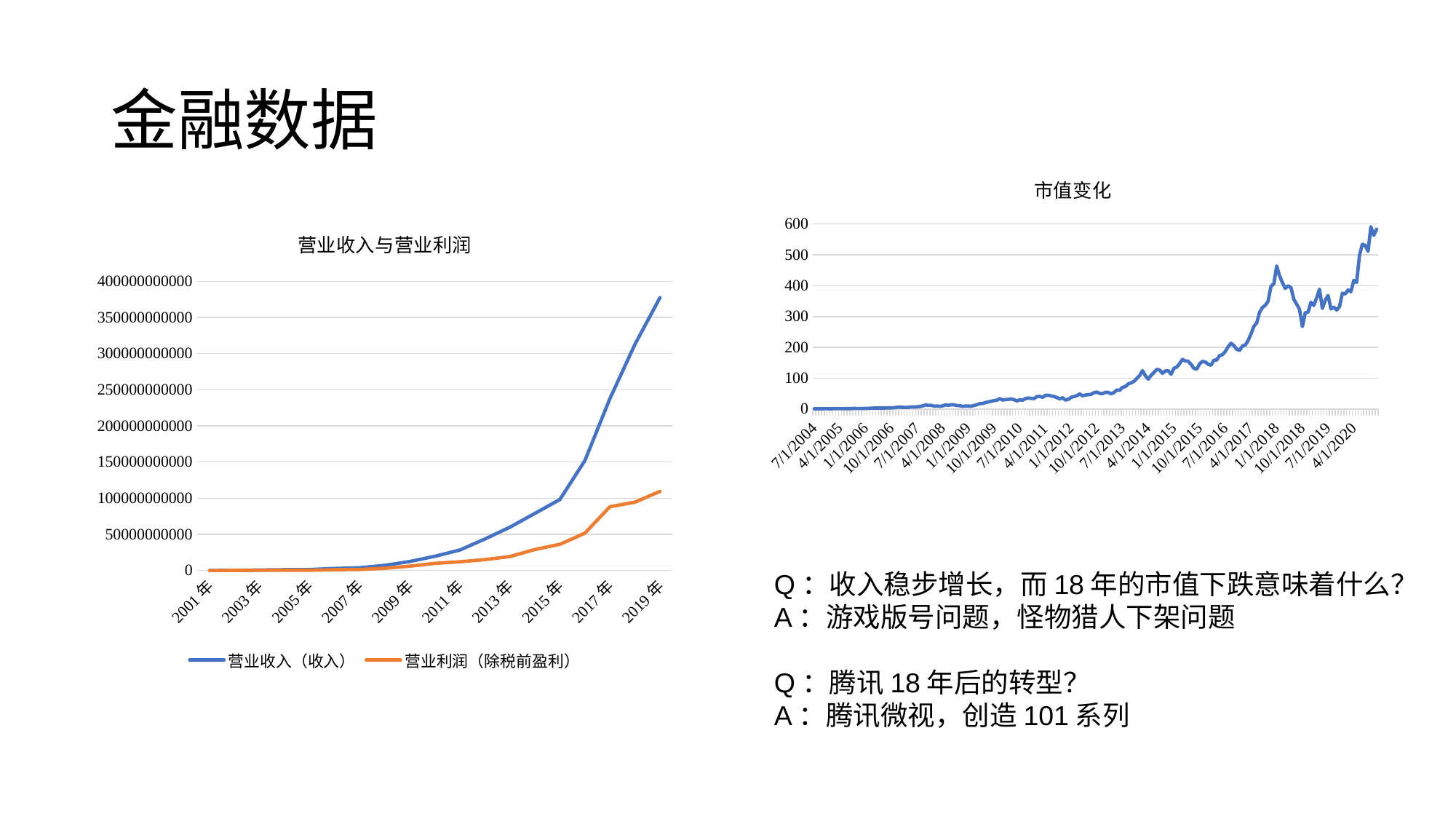

# 金融数据

### Chart: 市值变化

| Category | Close |
|---|---|
| 38169 | 0.77 |
| 38200 | 0.735 |
| 38231 | 0.76 |
| 38261 | 0.92 |
| 38292 | 1.18 |
| 38322 | 0.925 |
| 38353 | 0.91 |
| 38384 | 1.02 |
| 38412 | 1.13 |
| 38443 | 1.08 |
| 38473 | 1.11 |
| 38504 | 1.18 |
| 38534 | 1.22 |
| 38565 | 1.5 |
| 38596 | 1.89 |
| 38626 | 1.61 |
| 38657 | 1.57 |
| 38687 | 1.66 |
| 38718 | 2.0 |
| 38749 | 2.1 |
| 38777 | 2.61 |
| 38808 | 3.13 |
| 38838 | 3.34 |
| 38869 | 3.28 |
| 38899 | 2.968 |
| 38930 | 3.4 |
| 38961 | 3.588 |
| 38991 | 3.728 |
| 39022 | 4.3 |
| 39052 | 5.54 |
| 39083 | 6.07 |
| 39114 | 5.31 |
| 39142 | 5.1 |
| 39173 | 5.37 |
| 39203 | 6.74 |
| 39234 | 6.29 |
| 39264 | 7.24 |
| 39295 | 8.1 |
| 39326 | 10.04 |
| 39356 | 13.2 |
| 39387 | 11.7 |
| 39417 | 12.0 |
| 39448 | 9.25 |
| 39479 | 9.94 |
| 39508 | 8.85 |
| 39539 | 10.31 |
| 39569 | 13.14 |
| 39600 | 12.06 |
| 39630 | 13.91 |
| 39661 | 13.4 |
| 39692 | 11.1 |
| 39722 | 11.0 |
| 39753 | 8.5 |
| 39783 | 10.0 |
| 39814 | 9.68 |
| 39845 | 8.99 |
| 39873 | 11.48 |
| 39904 | 13.8 |
| 39934 | 17.280001 |
| 39965 | 18.09 |
| 39995 | 20.92 |
| 40026 | 23.059999 |
| 40057 | 25.219999 |
| 40087 | 27.42 |
| 40118 | 28.66 |
| 40148 | 33.799999 |
| 40179 | 29.040001 |
| 40210 | 30.440001 |
| 40238 | 31.16 |
| 40269 | 32.68 |
| 40299 | 30.040001 |
| 40330 | 26.1 |
| 40360 | 29.940001 |
| 40391 | 28.459999 |
| 40422 | 33.919998 |
| 40452 | 35.5 |
| 40483 | 34.540001 |
| 40513 | 33.779999 |
| 40544 | 40.400002 |
| 40575 | 41.200001 |
| 40603 | 37.900002 |
| 40634 | 44.200001 |
| 40664 | 44.759998 |
| 40695 | 42.240002 |
| 40725 | 40.560001 |
| 40756 | 37.0 |
| 40787 | 32.84 |
| 40817 | 36.619999 |
| 40848 | 29.040001 |
| 40878 | 31.219999 |
| 40909 | 37.939999 |
| 40940 | 40.400002 |
| 40969 | 43.32 |
| 41000 | 48.759998 |
| 41030 | 42.68 |
| 41061 | 45.200001 |
| 41091 | 46.360001 |
| 41122 | 47.400002 |
| 41153 | 52.84 |
| 41183 | 54.799999 |
| 41214 | 50.639999 |
| 41244 | 49.799999 |
| 41275 | 54.279999 |
| 41306 | 53.639999 |
| 41334 | 49.360001 |
| 41365 | 53.240002 |
| 41395 | 61.560001 |
| 41426 | 60.84 |
| 41456 | 70.360001 |
| 41487 | 72.720001 |
| 41518 | 81.360001 |
| 41548 | 84.639999 |
| 41579 | 89.68 |
| 41609 | 98.919998 |
| 41640 | 108.699997 |
| 41671 | 124.5 |
| 41699 | 107.900002 |
| 41730 | 96.639999 |
| 41760 | 109.300003 |
| 41791 | 118.199997 |
| 41821 | 128.399994 |
| 41852 | 126.5 |
| 41883 | 115.5 |
| 41913 | 123.599998 |
| 41944 | 124.0 |
| 41974 | 112.5 |
| 42005 | 132.0 |
| 42036 | 135.899994 |
| 42064 | 147.199997 |
| 42095 | 160.899994 |
| 42125 | 155.699997 |
| 42156 | 154.699997 |
| 42186 | 144.699997 |
| 42217 | 131.800003 |
| 42248 | 129.300003 |
| 42278 | 146.600006 |
| 42309 | 154.300003 |
| 42339 | 152.5 |
| 42370 | 144.899994 |
| 42401 | 141.899994 |
| 42430 | 158.399994 |
| 42461 | 158.899994 |
| 42491 | 173.300003 |
| 42522 | 176.100006 |
| 42552 | 186.5 |
| 42583 | 201.800003 |
| 42614 | 213.0 |
| 42644 | 205.800003 |
| 42675 | 193.699997 |
| 42705 | 189.699997 |
| 42736 | 204.399994 |
| 42767 | 207.0 |
| 42795 | 222.800003 |
| 42826 | 243.399994 |
| 42856 | 267.600006 |
| 42887 | 279.200012 |
| 42917 | 313.399994 |
| 42948 | 329.0 |
| 42979 | 336.200012 |
| 43009 | 349.799988 |
| 43040 | 398.0 |
| 43070 | 406.0 |
| 43101 | 463.600006 |
| 43132 | 432.200012 |
| 43160 | 409.600006 |
| 43191 | 391.0 |
| 43221 | 399.200012 |
| 43252 | 393.799988 |
| 43282 | 355.200012 |
| 43313 | 340.0 |
| 43344 | 323.200012 |
| 43374 | 267.0 |
| 43405 | 312.0 |
| 43435 | 314.0 |
| 43466 | 346.0 |
| 43497 | 335.799988 |
| 43525 | 361.0 |
| 43556 | 388.0 |
| 43586 | 326.0 |
| 43617 | 352.600006 |
| 43647 | 368.200012 |
| 43678 | 324.799988 |
| 43709 | 330.200012 |
| 43739 | 320.799988 |
| 43770 | 331.799988 |
| 43800 | 375.600006 |
| 43831 | 373.0 |
| 43862 | 386.0 |
| 43891 | 380.200012 |
| 43922 | 417.0 |
| 43952 | 410.399994 |
| 43983 | 498.600006 |
| 44013 | 534.0 |
| 44044 | 530.5 |
| 44075 | 511.5 |
| 44105 | 591.0 |
| 44136 | 563.0 |
| 44166 | 583.0 |

### Chart: 营业收入与营业利润

| Category | 营业收入（收入） | 营业利润（除税前盈利） |
|---|---|---|
| 2001年 | 49076000.0 | 10216000.0 |
| 2002年 | 263107000.0 | 143765000.0 |
| 2003年 | 734957000.0 | 338209000.0 |
| 2004年 | 1143533000.0 | 463653000.0 |
| 2005年 | 1426395000.0 | 437055000.0 |
| 2006年 | 2800441000.0 | 1116771000.0 |
| 2007年 | 3820923000.0 | 1534503000.0 |
| 2008年 | 7154544000.0 | 3104895000.0 |
| 2009年 | 12439960000.0 | 6040731000.0 |
| 2010年 | 19646031000.0 | 9913133000.0 |
| 2011年 | 28305815000.0 | 12099069000.0 |
| 2012年 | 43528285000.0 | 15051015000.0 |
| 2013年 | 59815000000.0 | 19281000000.0 |
| 2014年 | 78932000000.0 | 29013000000.0 |
| 2015年 | 98137000000.0 | 36216000000.0 |
| 2016年 | 151938000000.0 | 51640000000.0 |
| 2017年 | 237760000000.0 | 88215000000.0 |
| 2018年 | 312694000000.0 | 94466000000.0 |
| 2019年 | 377289000000.0 | 109400000000.0 |
Q：收入稳步增长，而18年的市值下跌意味着什么？
A：游戏版号问题，怪物猎人下架问题

Q：腾讯18年后的转型？
A：腾讯微视，创造101系列